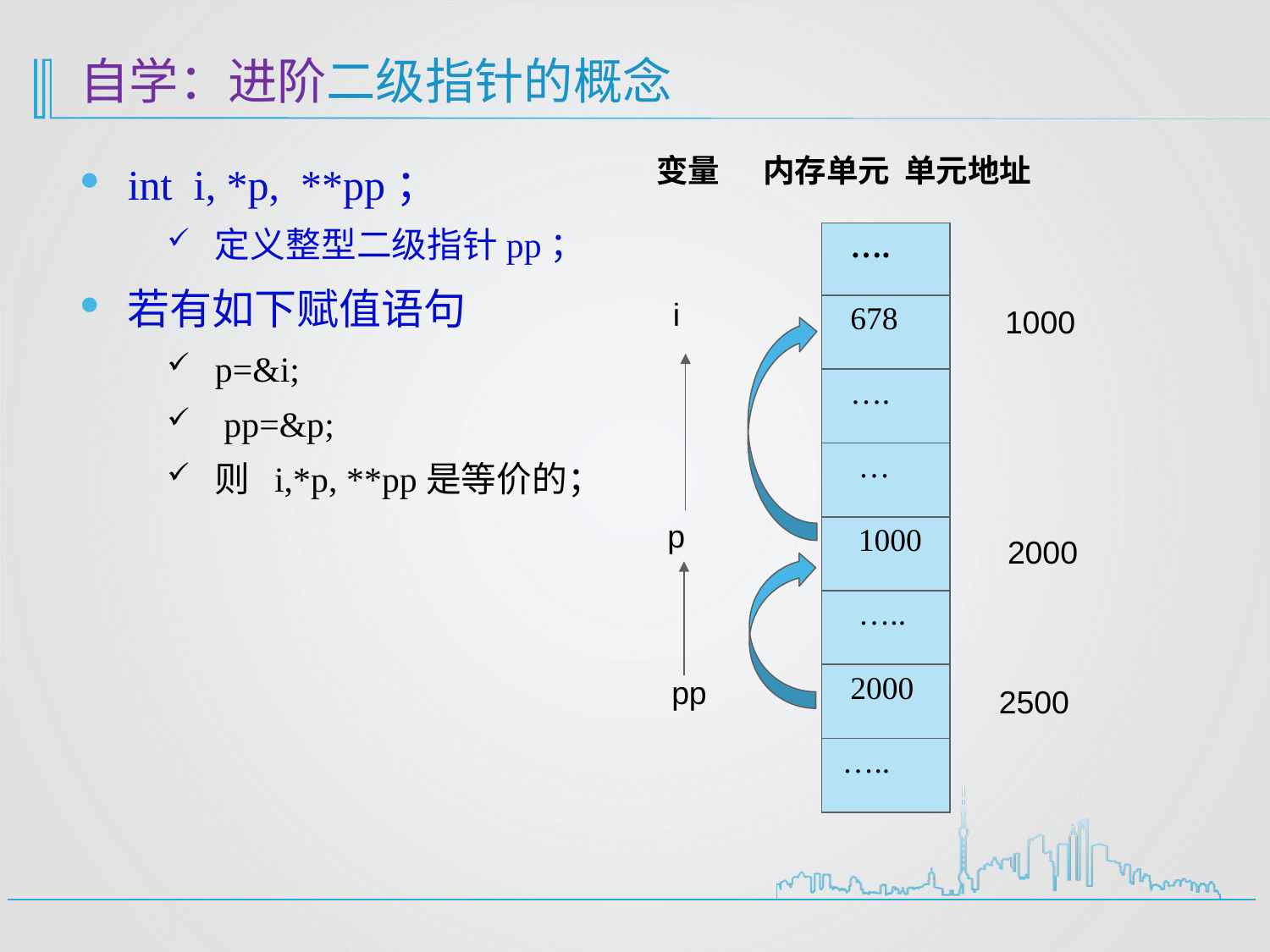

# 自学：进阶二级指针的概念
 变量      内存单元  单元地址
int  i, *p,  **pp；
定义整型二级指针pp；
若有如下赋值语句
p=&i;
 pp=&p;
则  i,*p, **pp是等价的；
| …. |
| --- |
| 678 |
| …. |
| … |
| 1000 |
| ….. |
| 2000 |
| ….. |
 i
 1000

 p
 2000

 pp
 2500